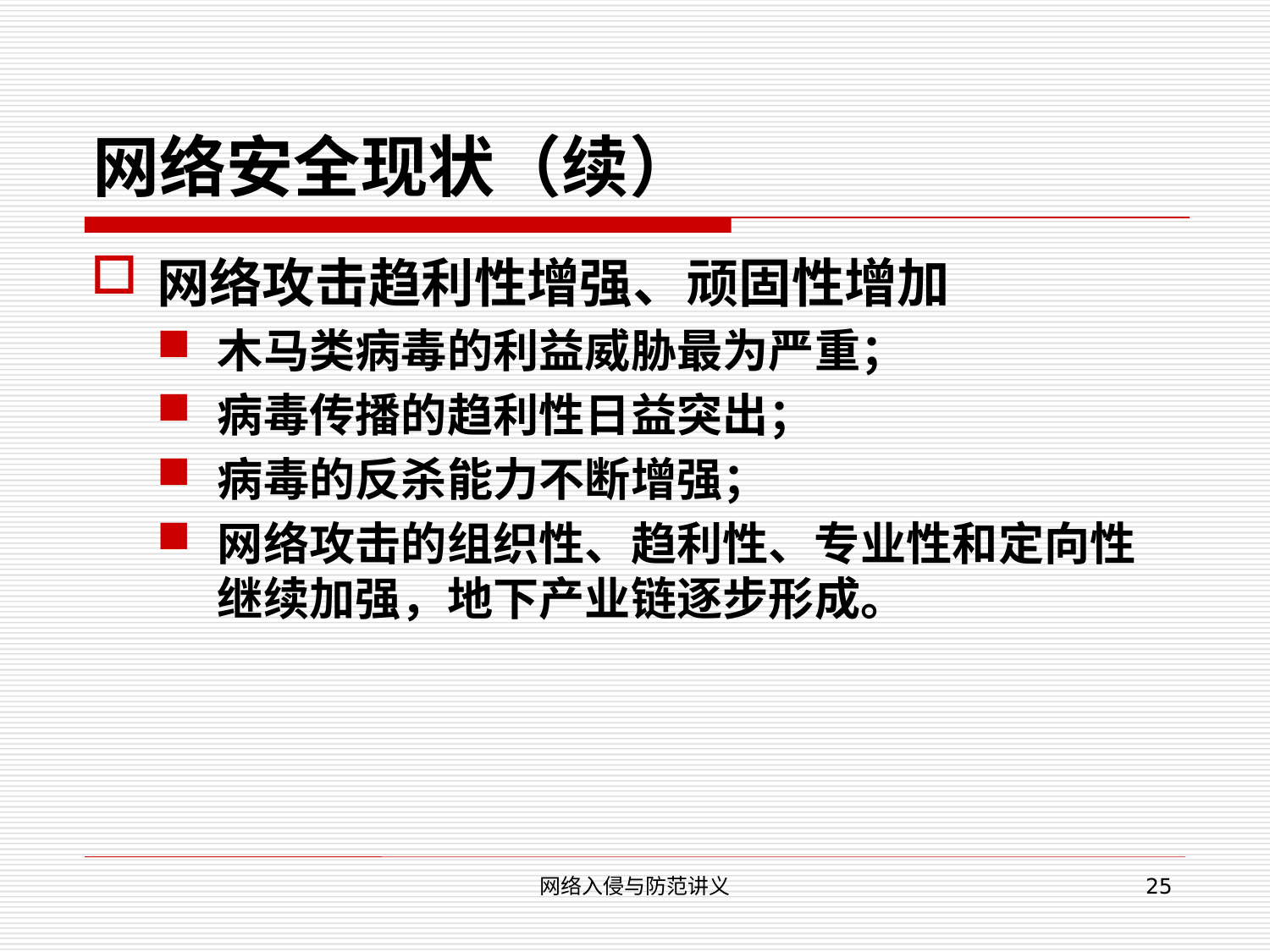

网络安全现状（续）
网络攻击趋利性增强、顽固性增加
木马类病毒的利益威胁最为严重；
病毒传播的趋利性日益突出；
病毒的反杀能力不断增强；
网络攻击的组织性、趋利性、专业性和定向性继续加强，地下产业链逐步形成。

网络入侵与防范讲义
25